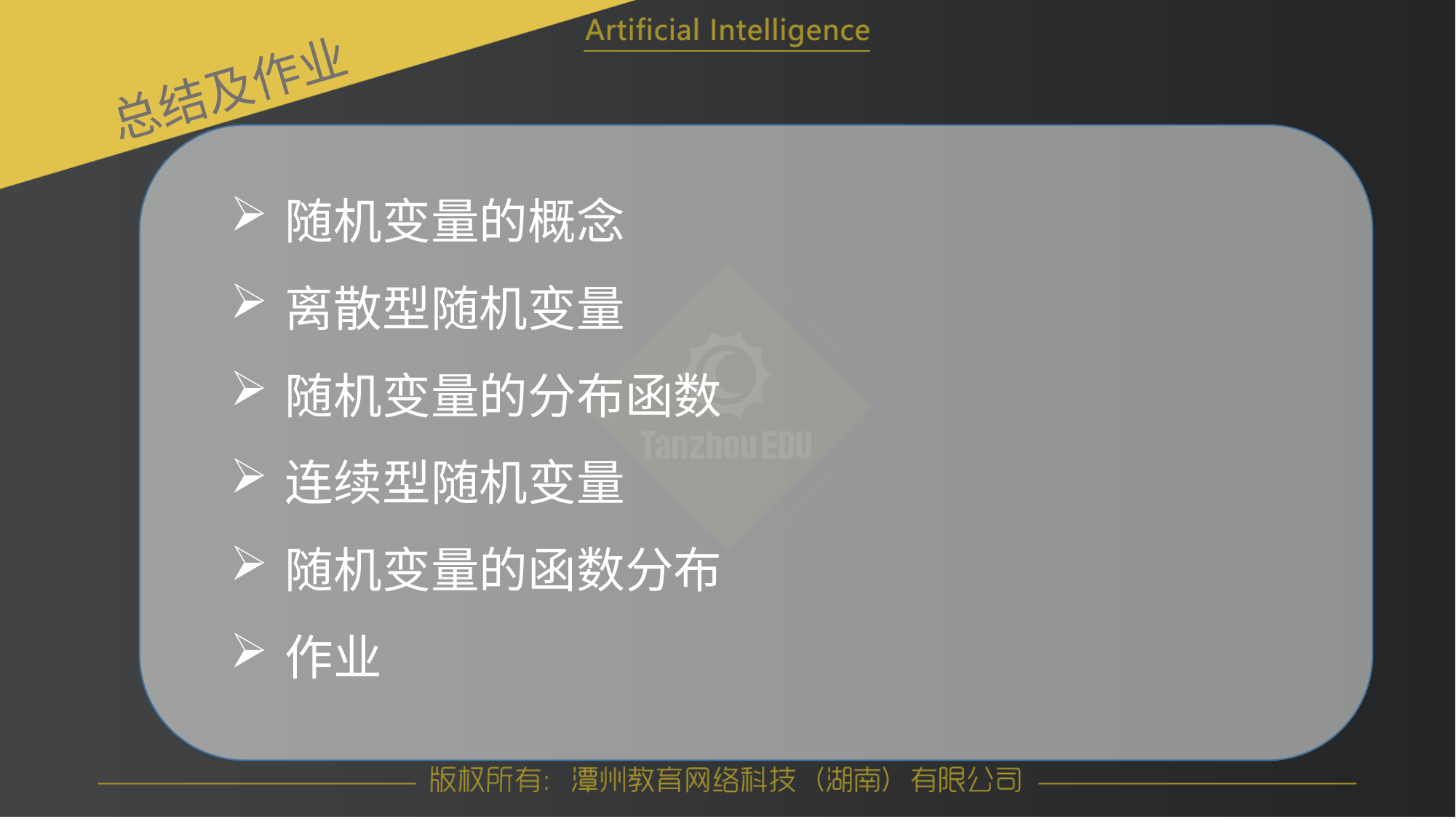

总结及作业
随机变量的概念
离散型随机变量
随机变量的分布函数
连续型随机变量
随机变量的函数分布
作业